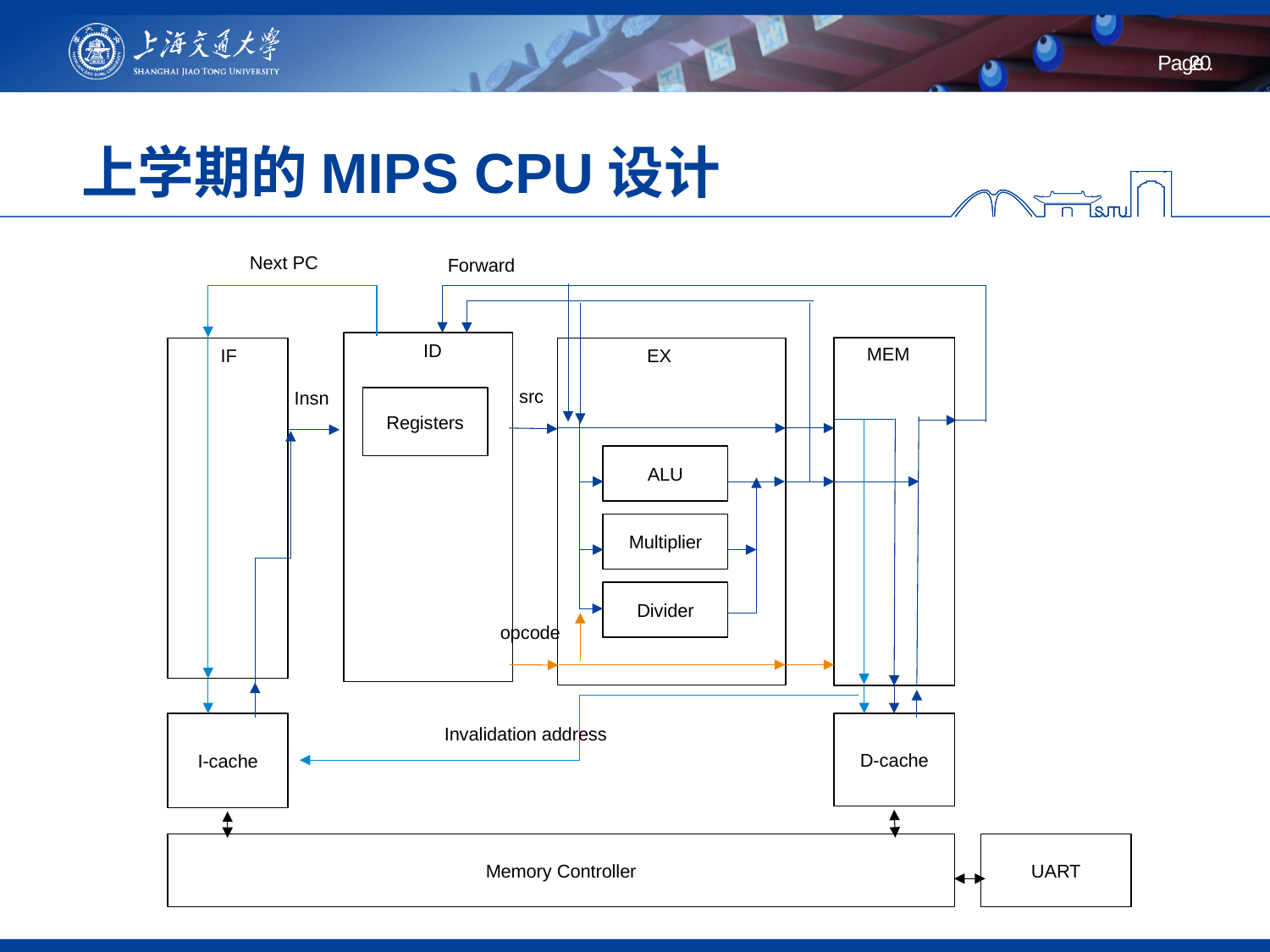

# 上学期的MIPS CPU设计
Next PC
Forward

ID
MEM

IF

EX
src
Insn
Registers
ALU
Multiplier
Divider
opcode
I-cache
D-cache
Invalidation address
UART
Memory Controller